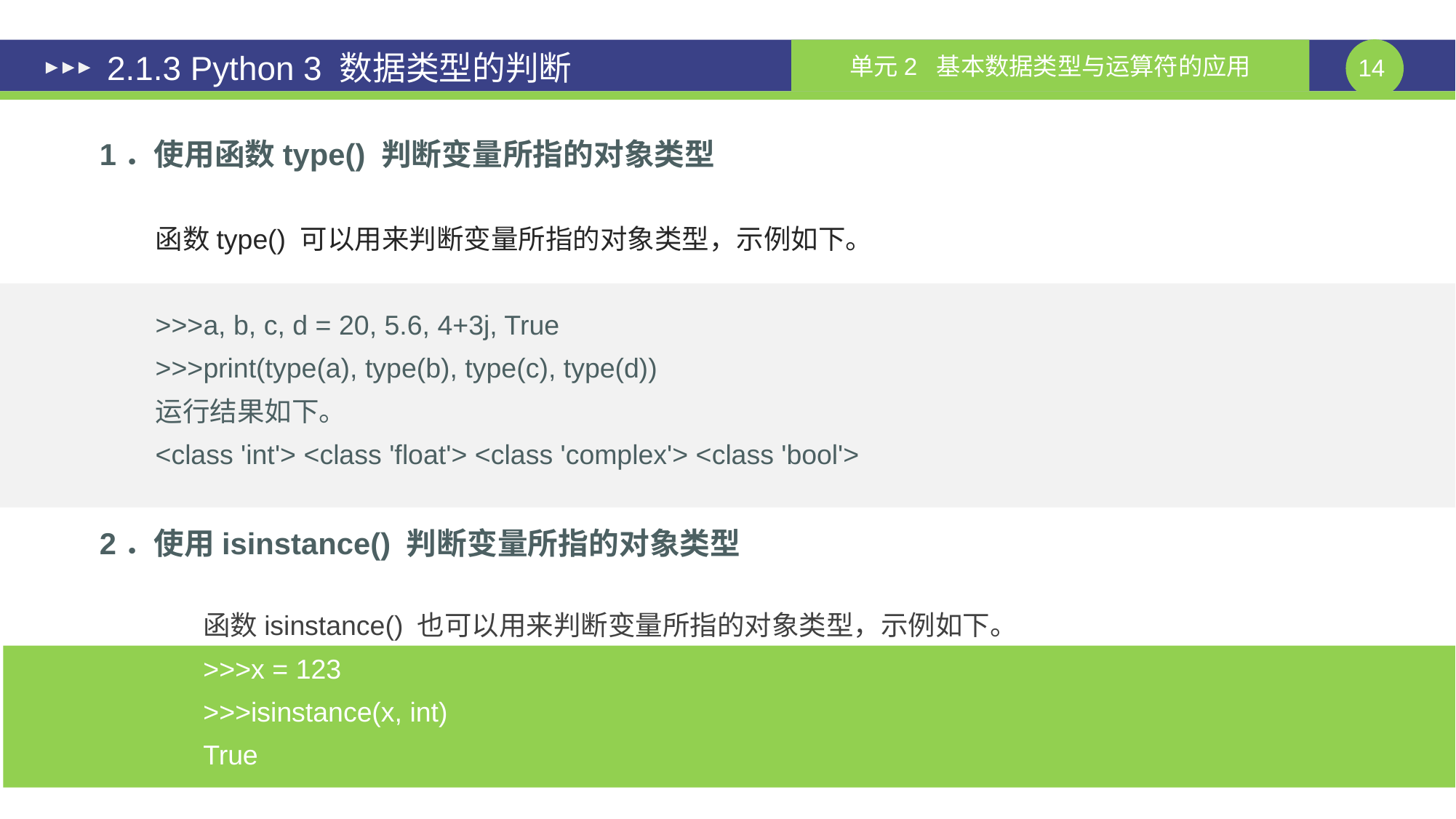

# 2.1.3 Python 3 数据类型的判断
1．使用函数type() 判断变量所指的对象类型
函数type() 可以用来判断变量所指的对象类型，示例如下。

>>>a, b, c, d = 20, 5.6, 4+3j, True
>>>print(type(a), type(b), type(c), type(d))
运行结果如下。
<class 'int'> <class 'float'> <class 'complex'> <class 'bool'>

2．使用isinstance() 判断变量所指的对象类型
函数isinstance() 也可以用来判断变量所指的对象类型，示例如下。
>>>x = 123
>>>isinstance(x, int)
True